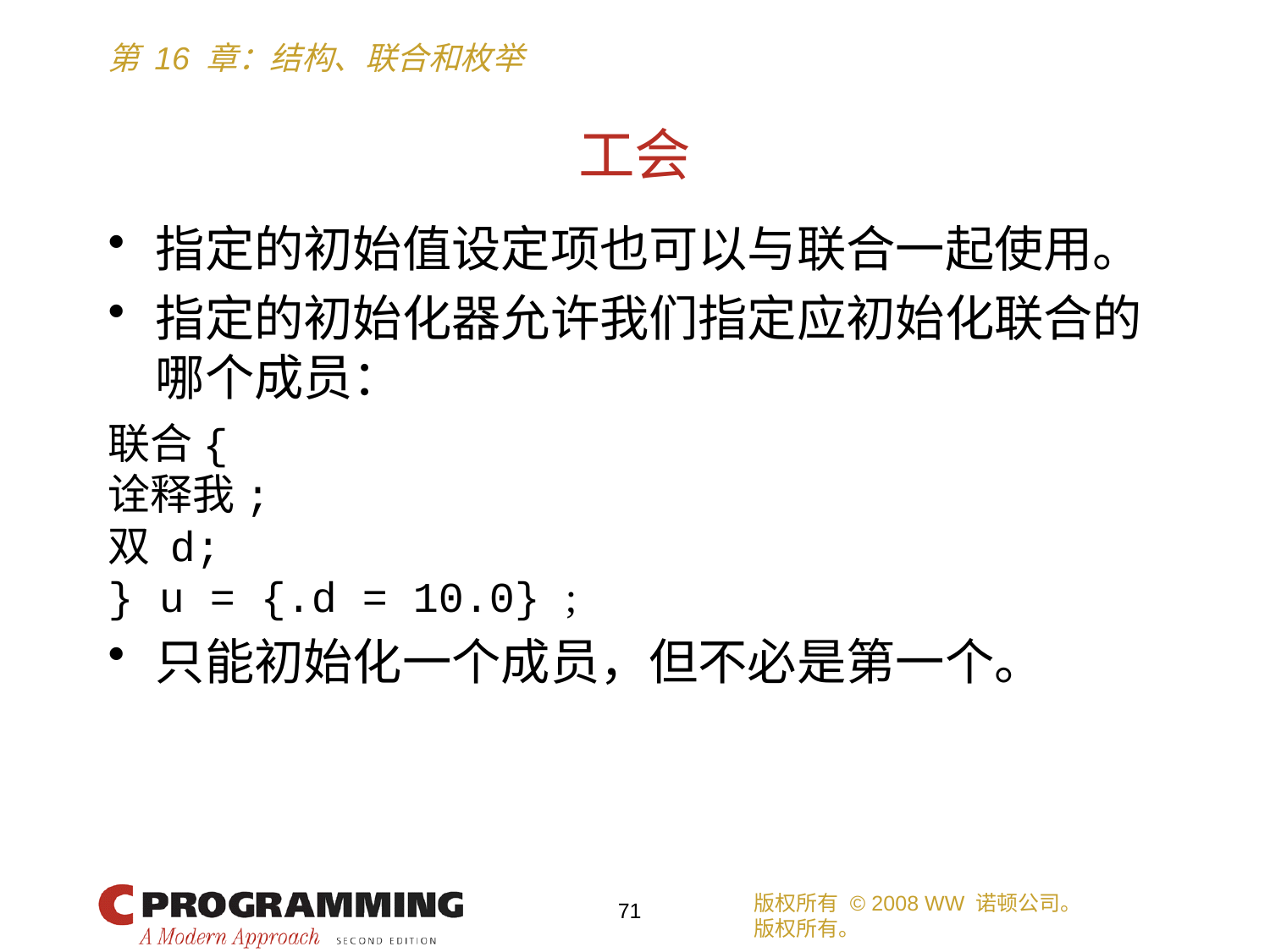

# 工会
指定的初始值设定项也可以与联合一起使用。
指定的初始化器允许我们指定应初始化联合的哪个成员：
联合{
诠释我;
双 d;
} u = {.d = 10.0} ;
只能初始化一个成员，但不必是第一个。
版权所有 © 2008 WW 诺顿公司。
版权所有。
71